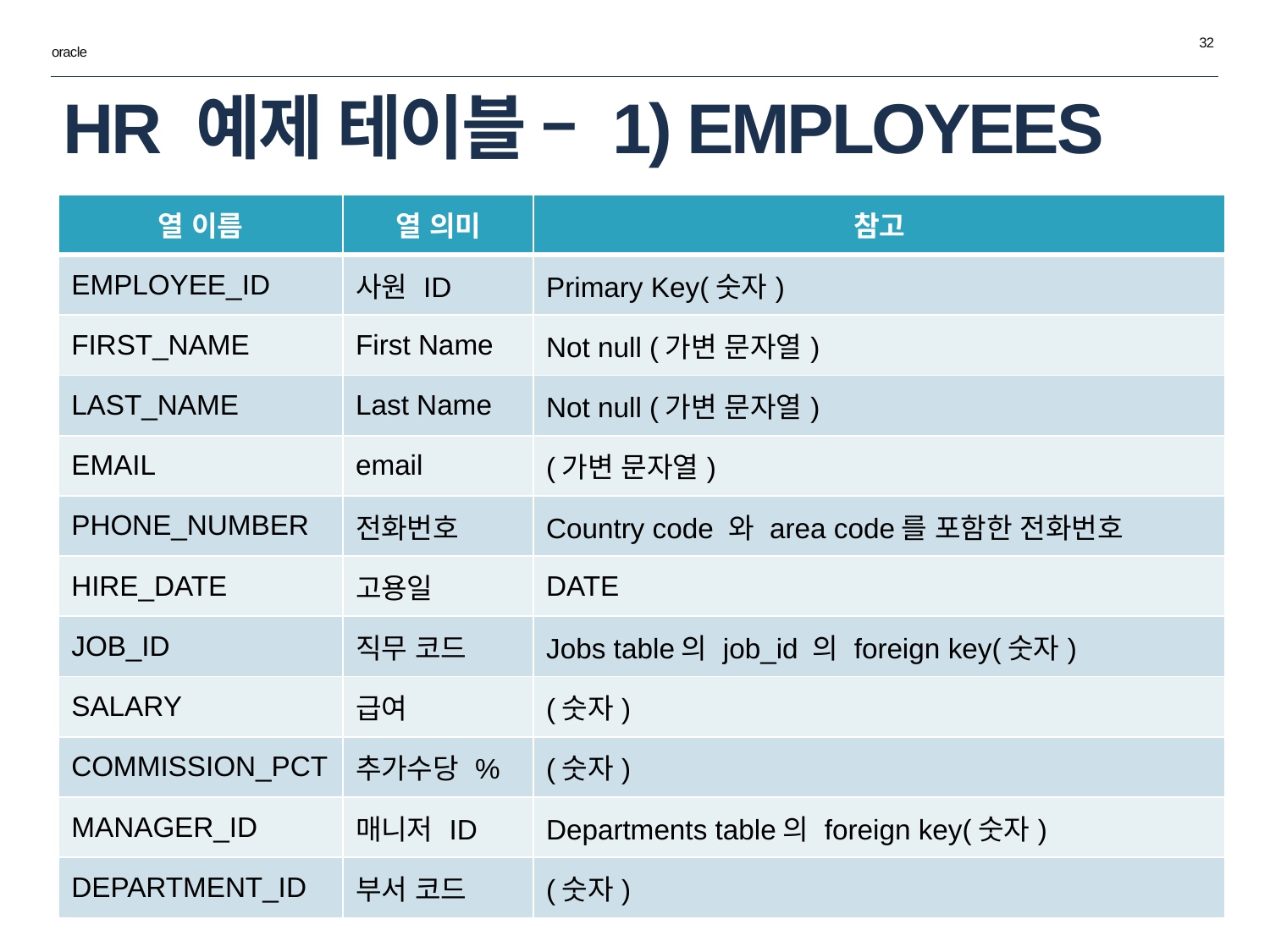

32
oracle
# HR 예제 테이블 – 1) EMPLOYEES
| 열 이름 | 열 의미 | 참고 |
| --- | --- | --- |
| EMPLOYEE\_ID | 사원 ID | Primary Key(숫자) |
| FIRST\_NAME | First Name | Not null (가변 문자열) |
| LAST\_NAME | Last Name | Not null (가변 문자열) |
| EMAIL | email | (가변 문자열) |
| PHONE\_NUMBER | 전화번호 | Country code 와 area code를 포함한 전화번호 |
| HIRE\_DATE | 고용일 | DATE |
| JOB\_ID | 직무 코드 | Jobs table의 job\_id 의 foreign key(숫자) |
| SALARY | 급여 | (숫자) |
| COMMISSION\_PCT | 추가수당 % | (숫자) |
| MANAGER\_ID | 매니저 ID | Departments table의 foreign key(숫자) |
| DEPARTMENT\_ID | 부서 코드 | (숫자) |